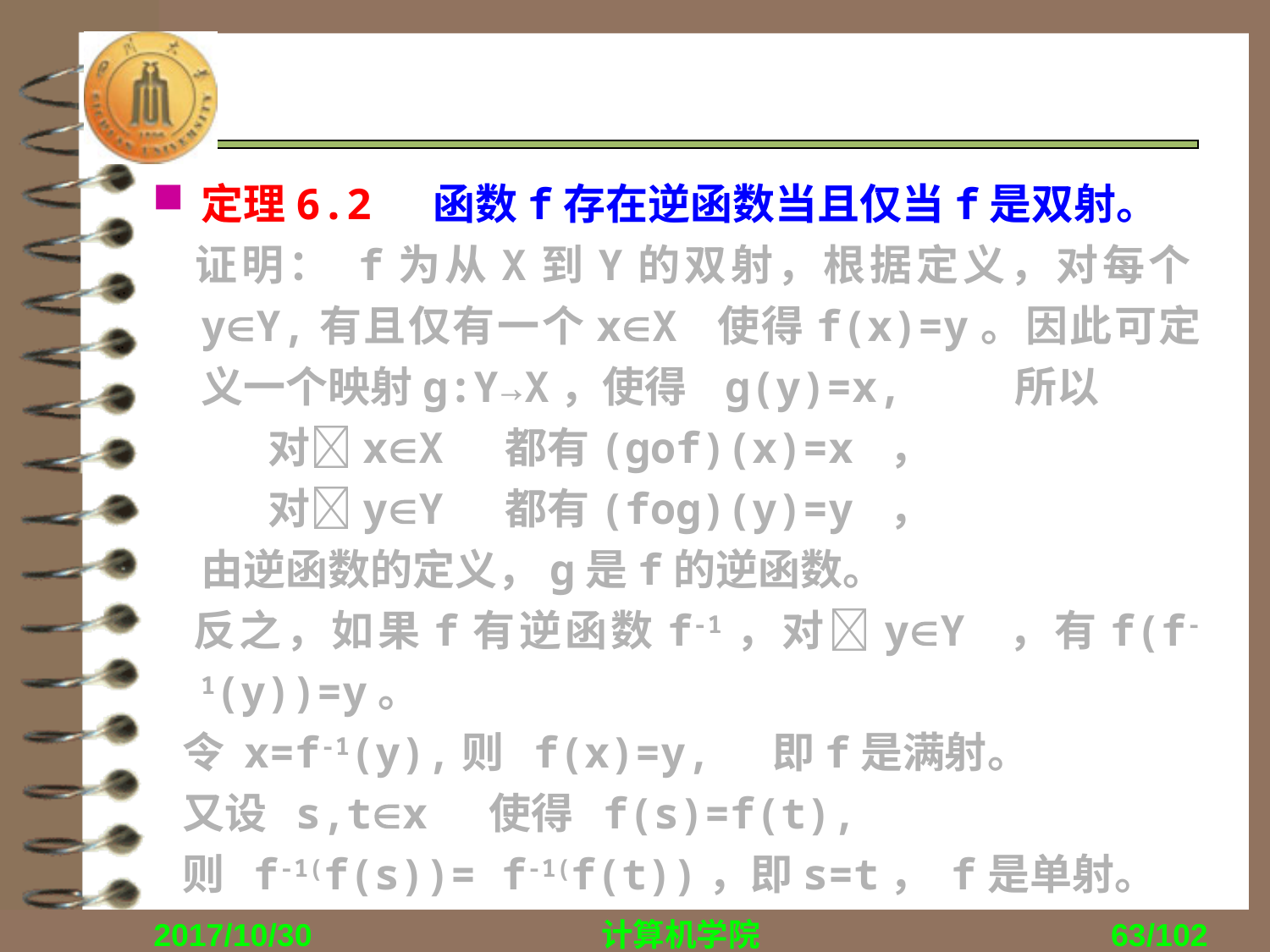

#
定理6.2  函数f存在逆函数当且仅当f是双射。
  证明： f为从X到Y的双射，根据定义，对每个y∈Y,有且仅有一个x∈X 使得f(x)=y。因此可定义一个映射g:Y→X，使得   g(y)=x,    所以
           对∀x∈X  都有(gof)(x)=x ，
           对∀y∈Y  都有(fog)(y)=y ，
    由逆函数的定义，g是f的逆函数。
  反之，如果f有逆函数f-1，对∀y∈Y ，有f(f-1(y))=y。
  令 x=f-1(y),则  f(x)=y,  即f是满射。
  又设  s,t∈x  使得  f(s)=f(t),
  则  f-1(f(s))= f-1(f(t))，即s=t， f是单射。
2017/10/30
计算机学院
63/102